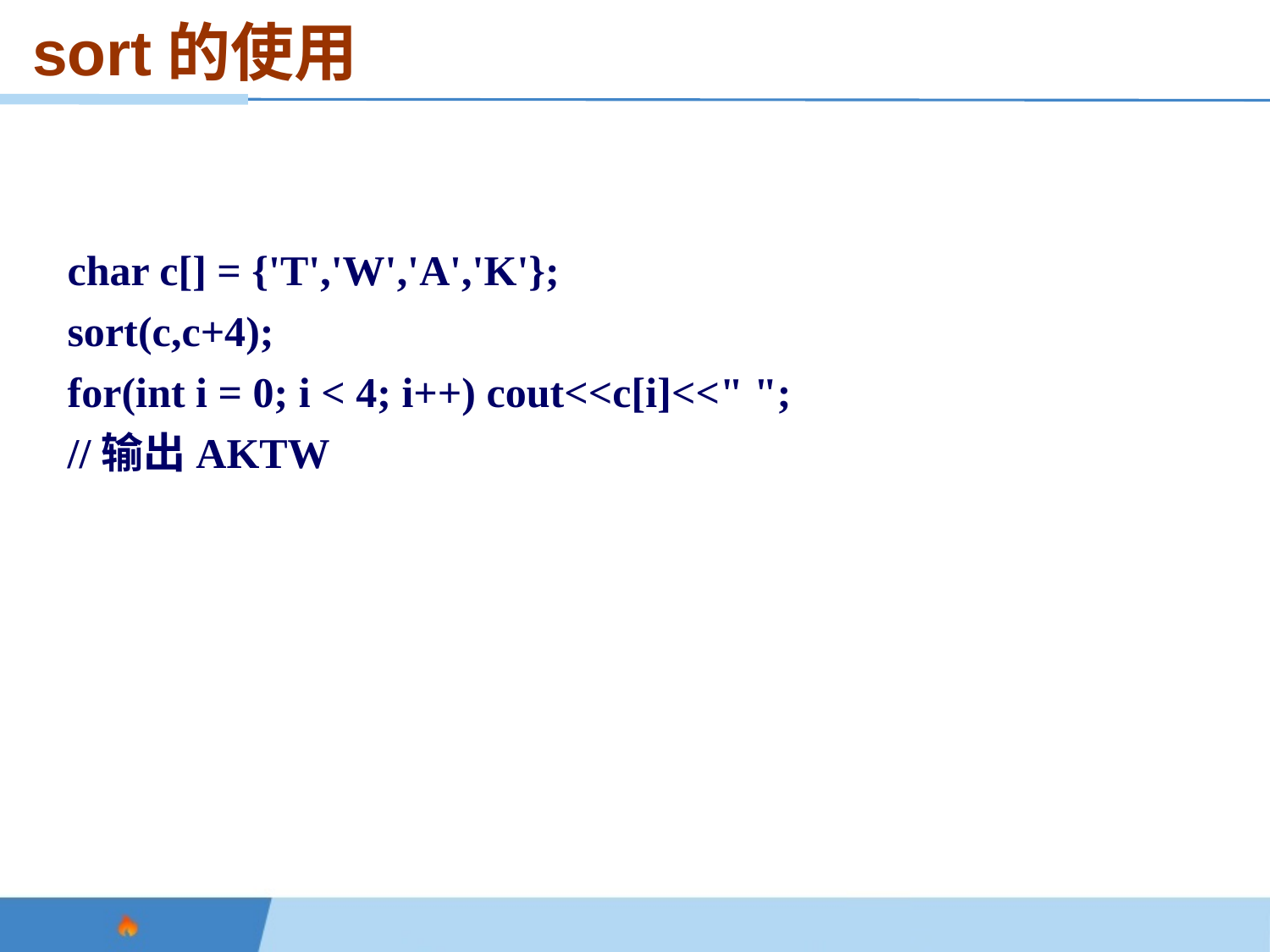

sort的使用

char c[] = {'T','W','A','K'};
sort(c,c+4);
for(int i = 0; i < 4; i++) cout<<c[i]<<" ";
//输出AKTW